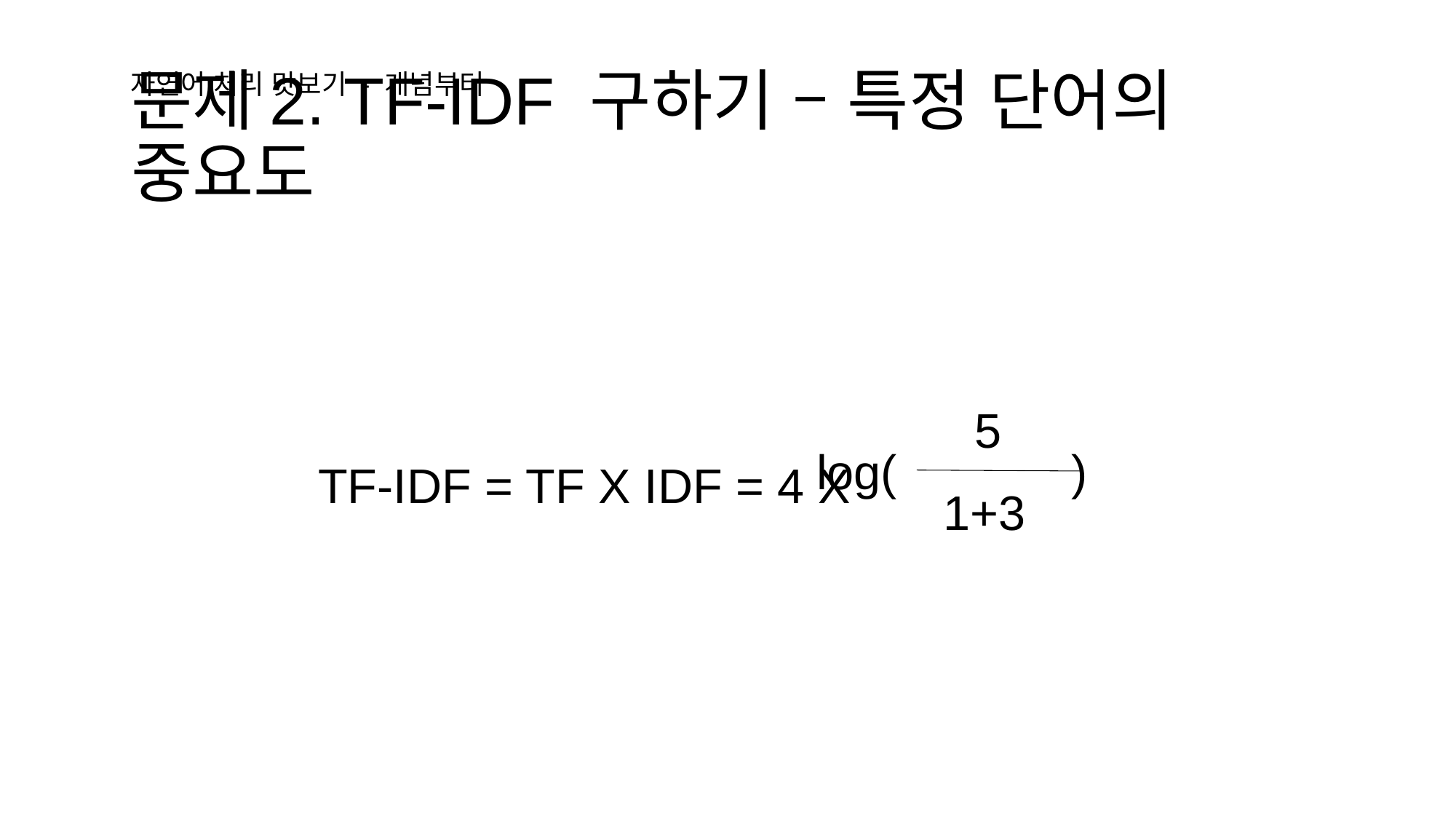

자연어 처리 맛보기 - 개념부터
# 문제2. TF-IDF 구하기 – 특정 단어의 중요도
5
log(             )
1+3
TF-IDF = TF X IDF = 4 X